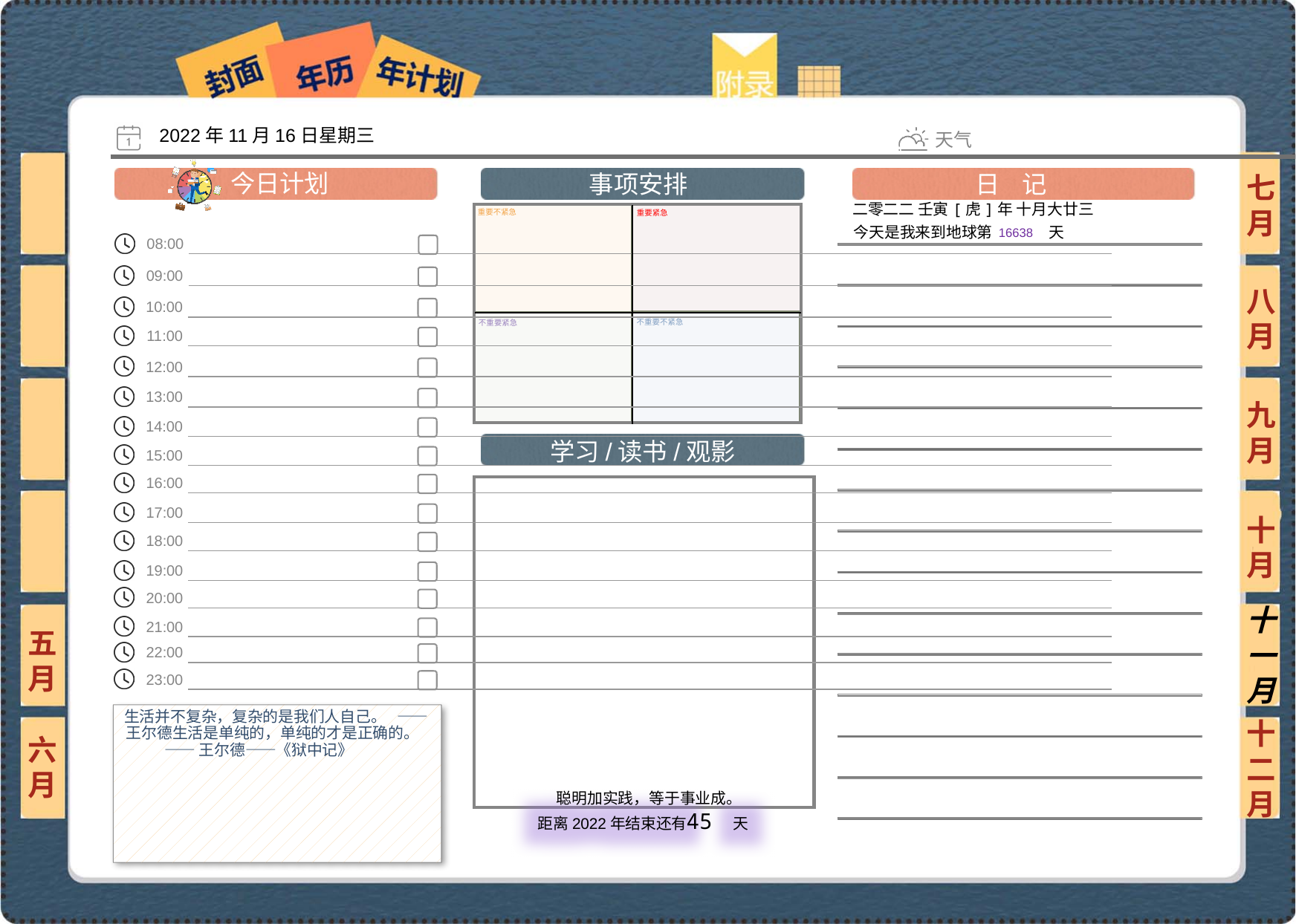

2022年11月16日星期三
七月
二零二二 壬寅[虎]年 十月大廿三
16638
八月
九月
十月
十一月
五月
生活并不复杂，复杂的是我们人自己。   —— 王尔德生活是单纯的，单纯的才是正确的。   —— 王尔德——《狱中记》

六月
十二月
45
 聪明加实践，等于事业成。